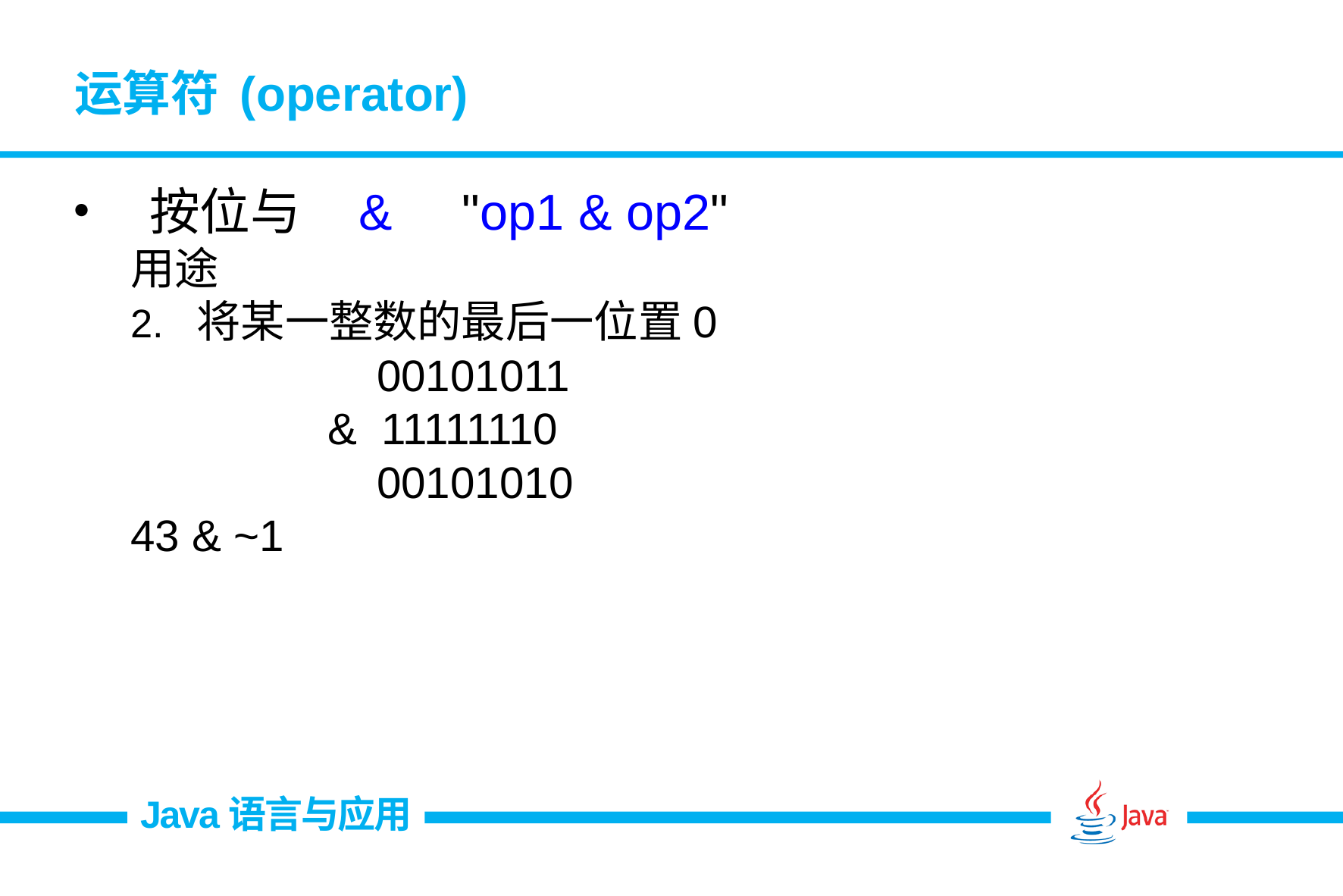

# 运算符 (operator)
按位与    &     "op1 & op2"
用途
将某一整数的最后一位置0
                    00101011
                &  11111110
                    00101010
43 & ~1